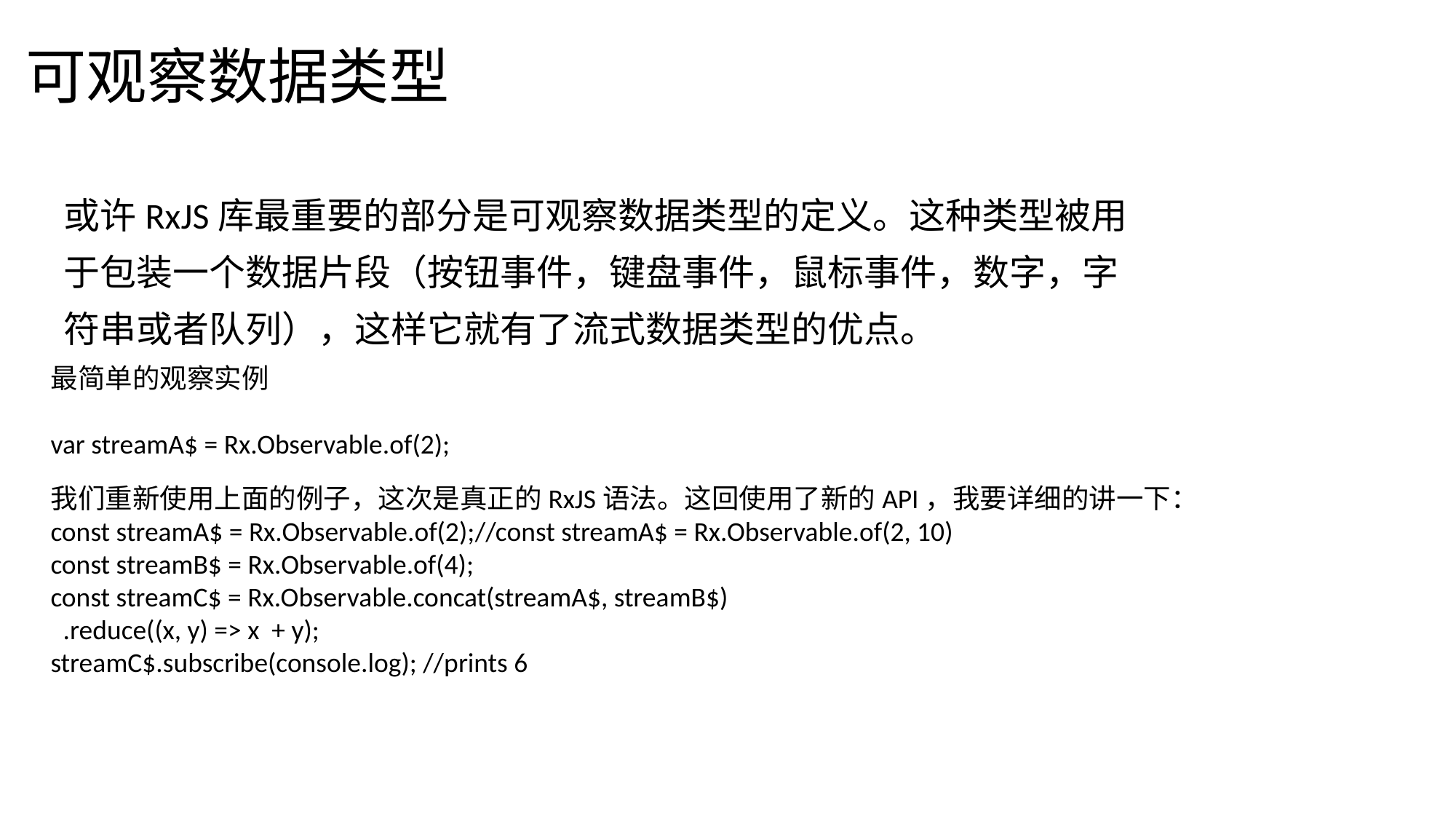

# 可观察数据类型
或许RxJS库最重要的部分是可观察数据类型的定义。这种类型被用于包装一个数据片段（按钮事件，键盘事件，鼠标事件，数字，字符串或者队列），这样它就有了流式数据类型的优点。
最简单的观察实例

var streamA$ = Rx.Observable.of(2);
我们重新使用上面的例子，这次是真正的RxJS语法。这回使用了新的API，我要详细的讲一下：
const streamA$ = Rx.Observable.of(2);//const streamA$ = Rx.Observable.of(2, 10)
const streamB$ = Rx.Observable.of(4);
const streamC$ = Rx.Observable.concat(streamA$, streamB$)
  .reduce((x, y) => x  + y);
streamC$.subscribe(console.log); //prints 6